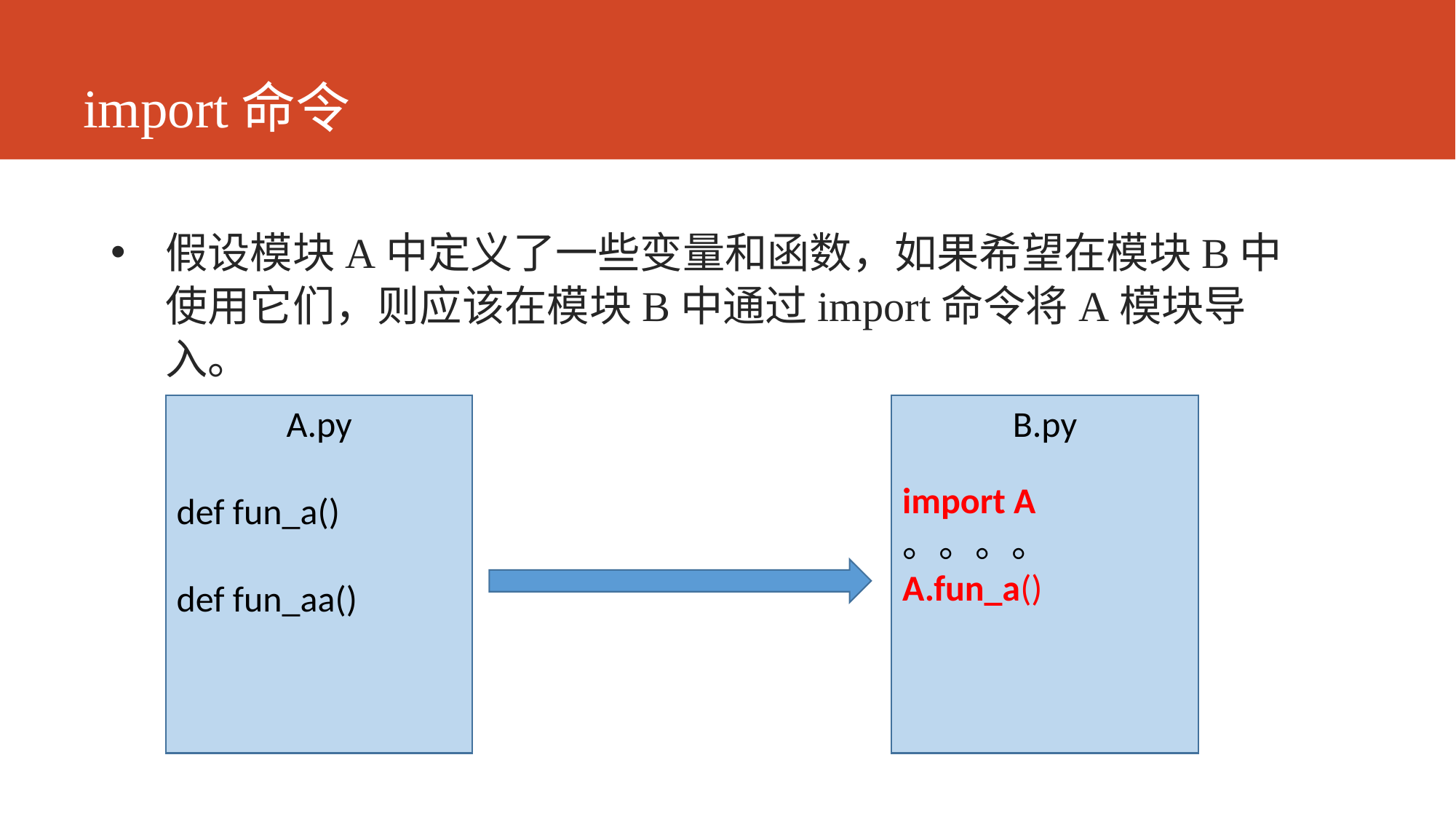

# import命令
假设模块A中定义了一些变量和函数，如果希望在模块B中使用它们，则应该在模块B中通过import命令将A模块导入。
A.py

def fun_a()

def fun_aa()

B.py

import A
。。。。
A.fun_a()